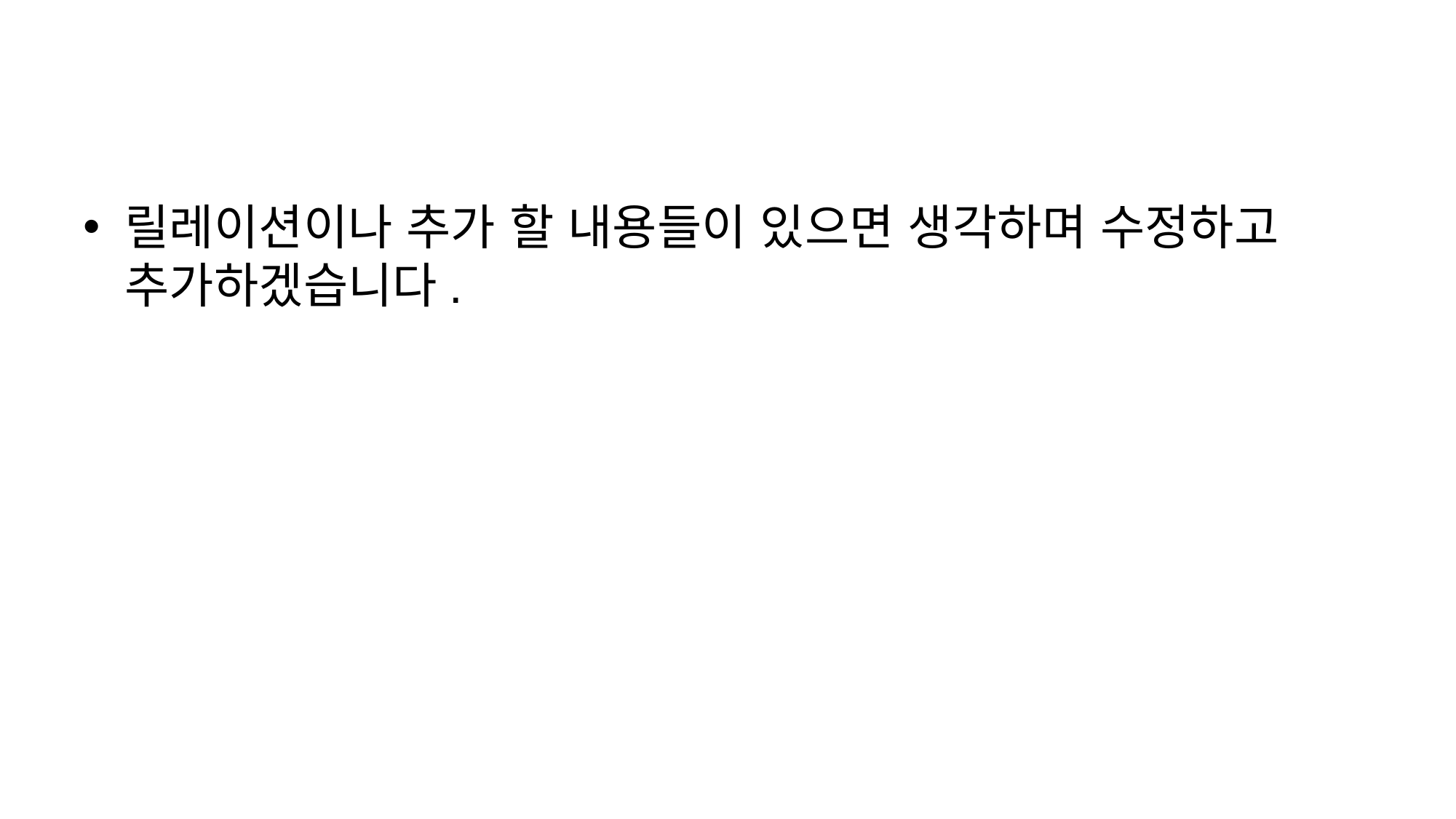

#
릴레이션이나 추가 할 내용들이 있으면 생각하며 수정하고 추가하겠습니다.